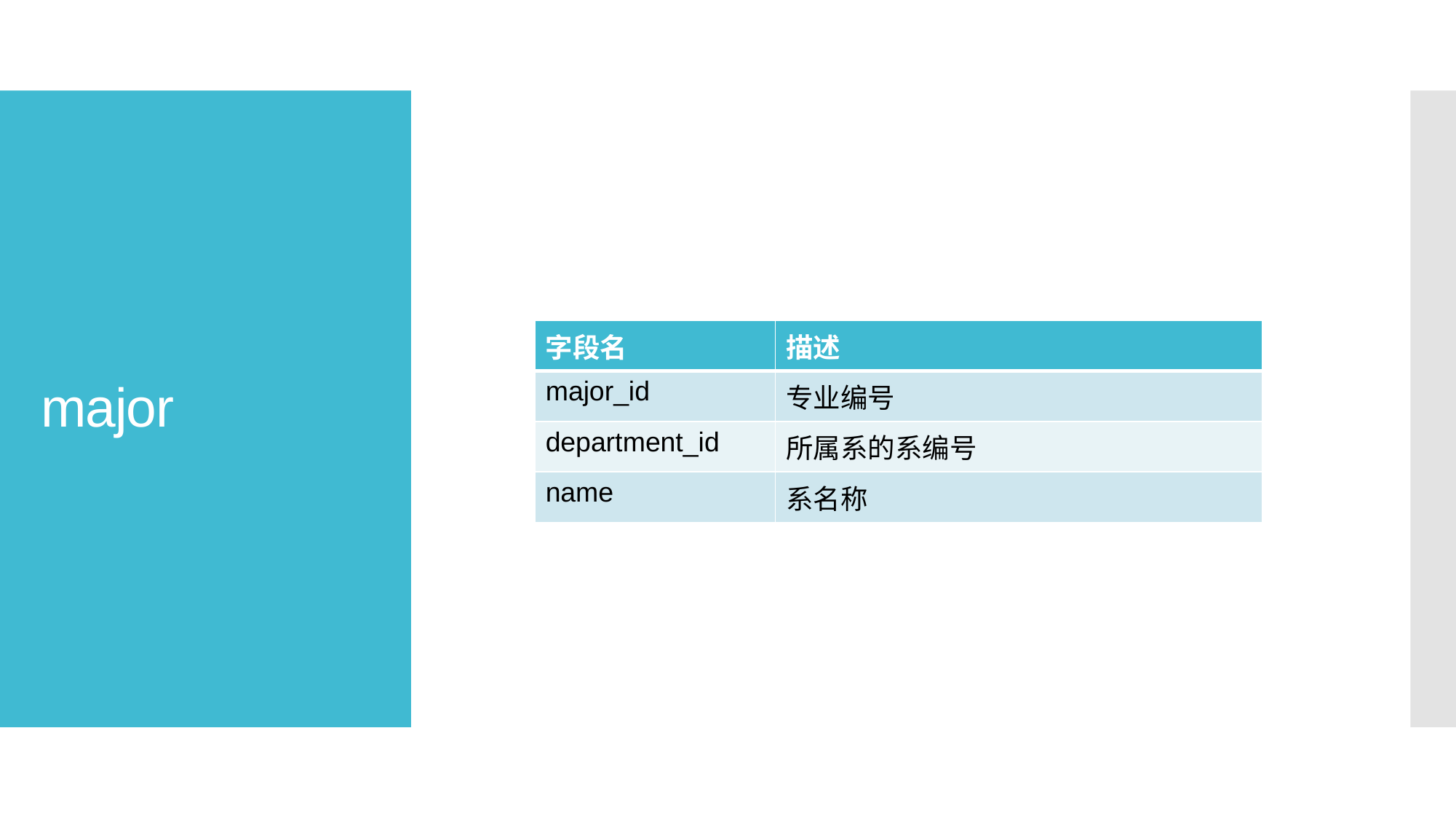

# major
| 字段名 | 描述 |
| --- | --- |
| major\_id | 专业编号 |
| department\_id | 所属系的系编号 |
| name | 系名称 |